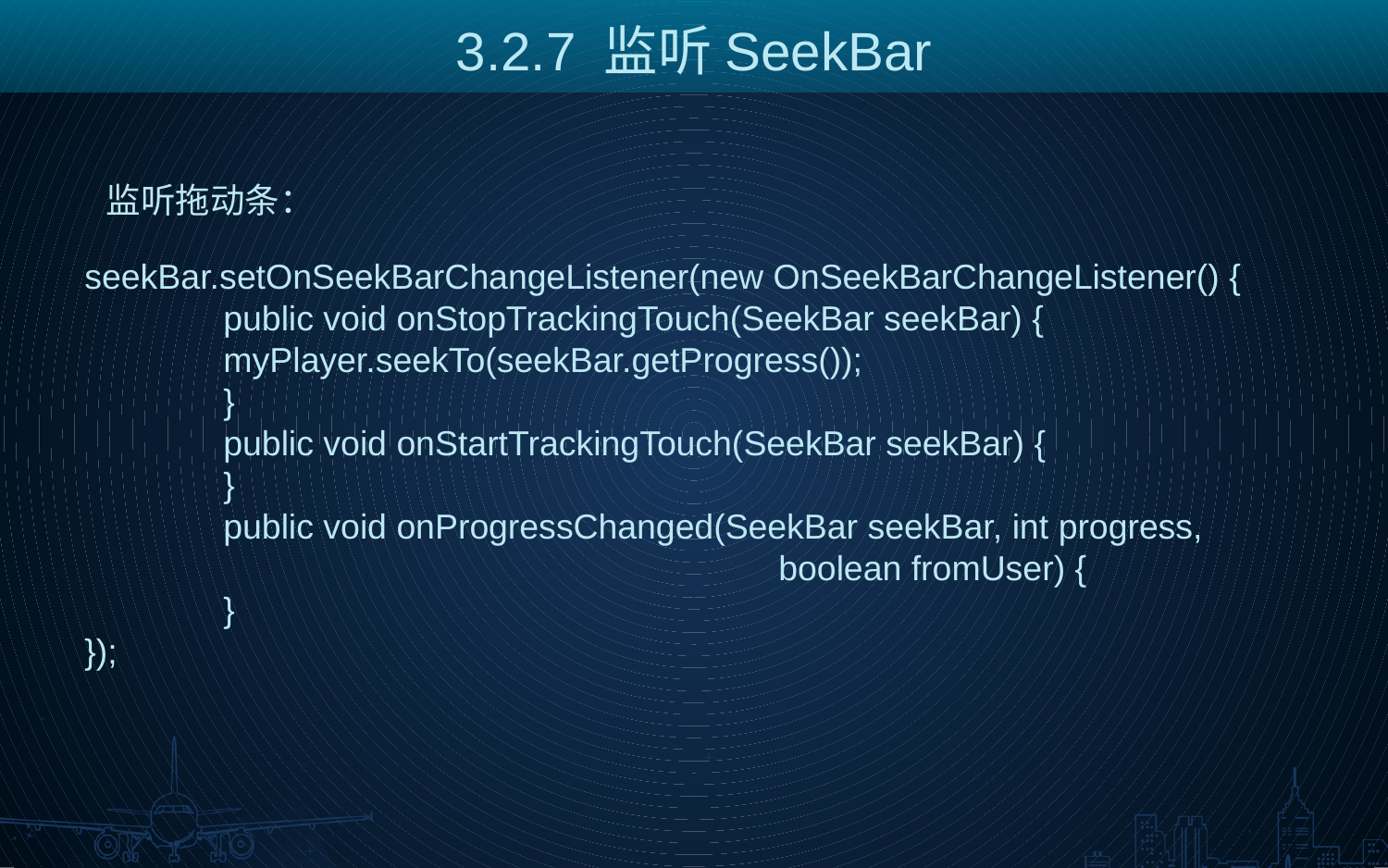

3.2.7 监听SeekBar
监听拖动条：
seekBar.setOnSeekBarChangeListener(new OnSeekBarChangeListener() {
	public void onStopTrackingTouch(SeekBar seekBar) {
	myPlayer.seekTo(seekBar.getProgress());
	}
	public void onStartTrackingTouch(SeekBar seekBar) {
	}
	public void onProgressChanged(SeekBar seekBar, int progress,
					boolean fromUser) {
	}
});